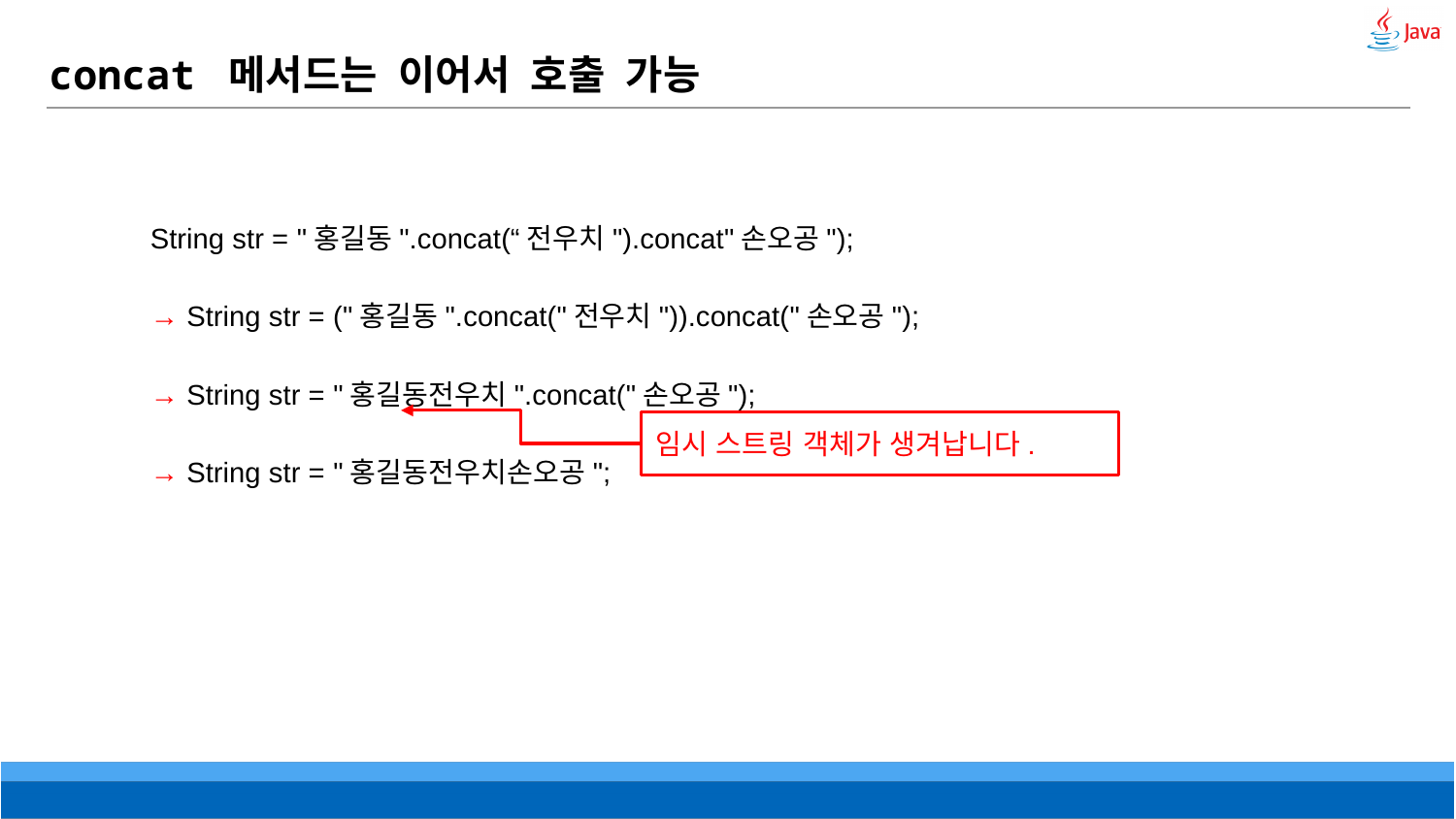

# concat 메서드는 이어서 호출 가능
String str = "홍길동".concat(“전우치").concat"손오공");

→ String str = ("홍길동".concat("전우치")).concat("손오공");

→ String str = "홍길동전우치".concat("손오공");

→ String str = "홍길동전우치손오공";
임시 스트링 객체가 생겨납니다.